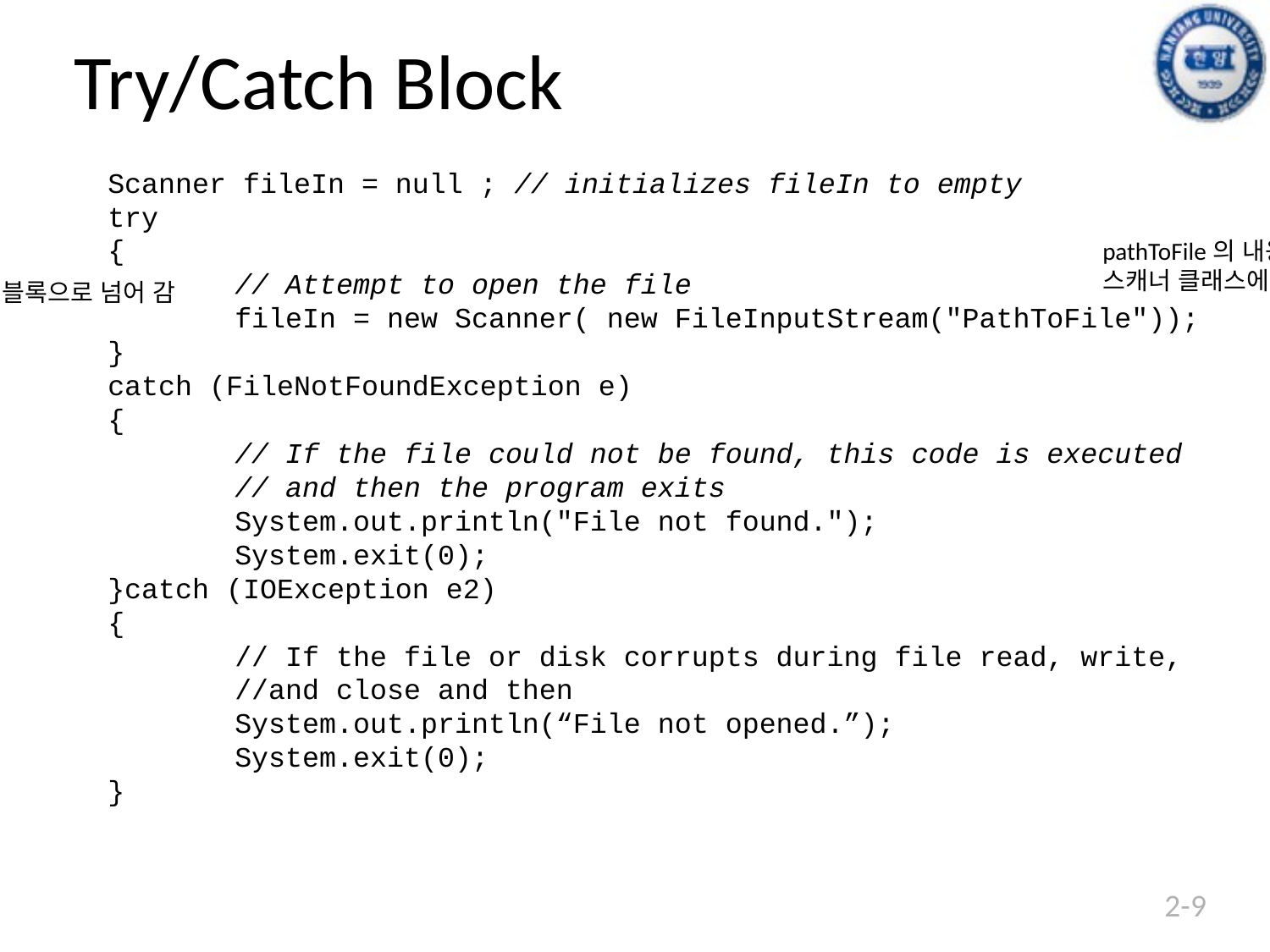

2-9

# Try/Catch Block
Scanner fileIn = null ; // initializes fileIn to empty
try
{
	// Attempt to open the file
	fileIn = new Scanner( new FileInputStream("PathToFile"));
}
catch (FileNotFoundException e)
{
	// If the file could not be found, this code is executed
	// and then the program exits
	System.out.println("File not found.");
	System.exit(0);
}catch (IOException e2)
{
	// If the file or disk corrupts during file read, write, 	//and close and then
	System.out.println(“File not opened.”);
	System.exit(0);
}
pathToFile의 내용을 스트림 객체에 저장한 후
스캐너 클래스에 저장
Try에서 문제가 발생하면 catch블록으로 넘어 감